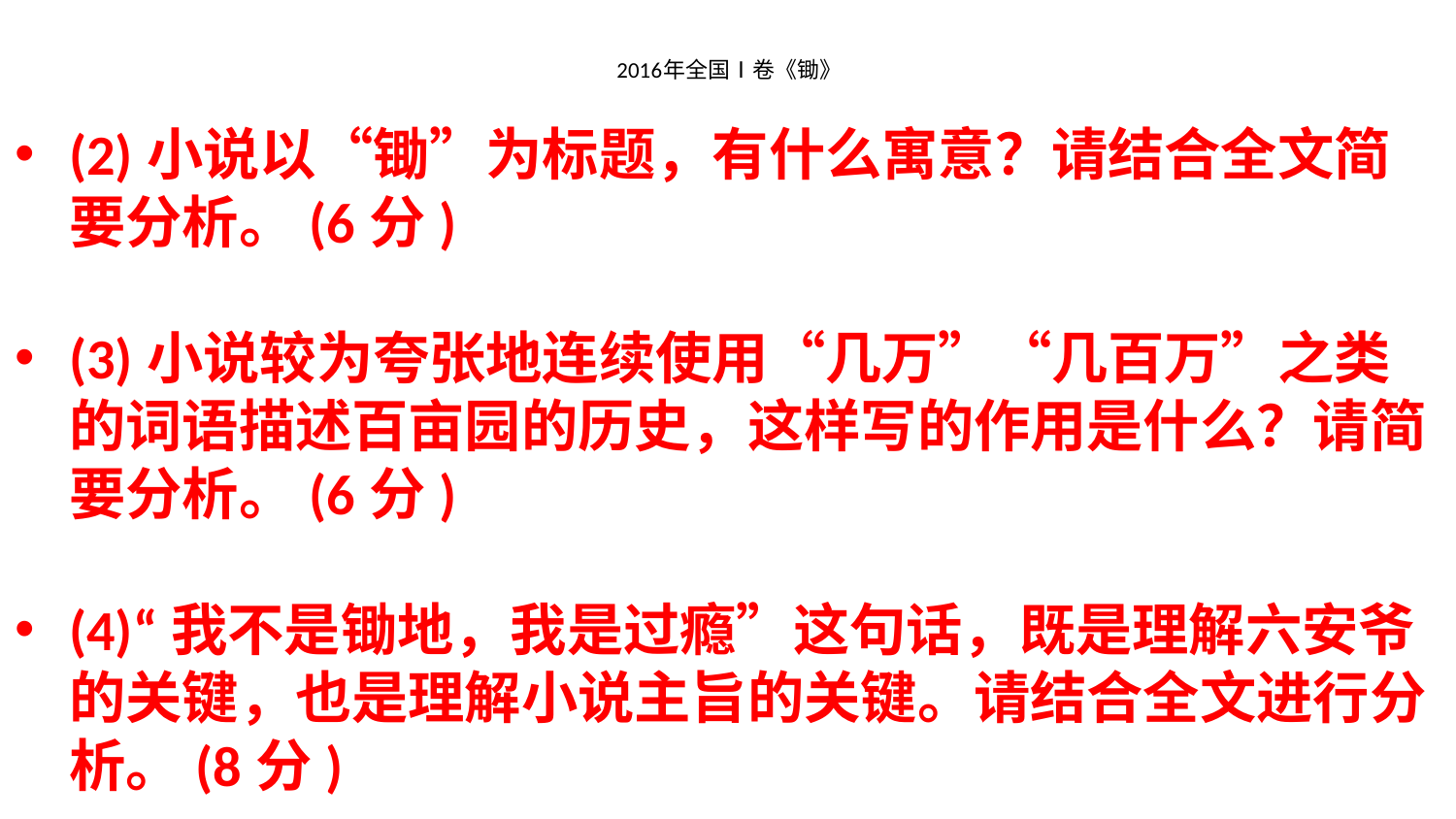

# 2016年全国Ⅰ卷《锄》
(2)小说以“锄”为标题，有什么寓意？请结合全文简要分析。(6分)

(3)小说较为夸张地连续使用“几万”“几百万”之类的词语描述百亩园的历史，这样写的作用是什么？请简要分析。(6分)

(4)“我不是锄地，我是过瘾”这句话，既是理解六安爷的关键，也是理解小说主旨的关键。请结合全文进行分析。(8分)